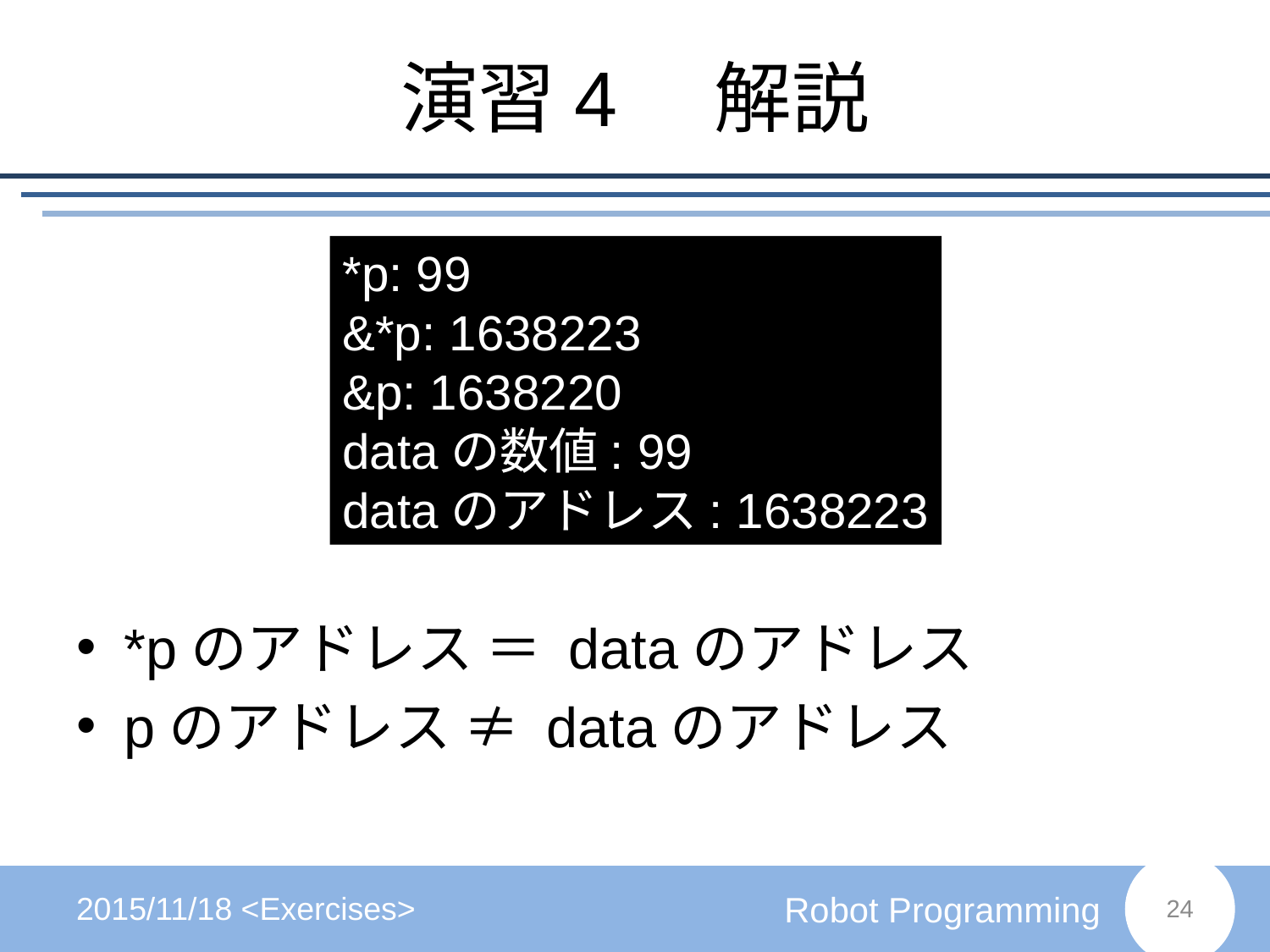

# 演習4　解説
*p: 99
&*p: 1638223
&p: 1638220
dataの数値: 99
dataのアドレス: 1638223
*pのアドレス ＝ dataのアドレス
pのアドレス ≠ dataのアドレス
2015/11/18 <Exercises>
24